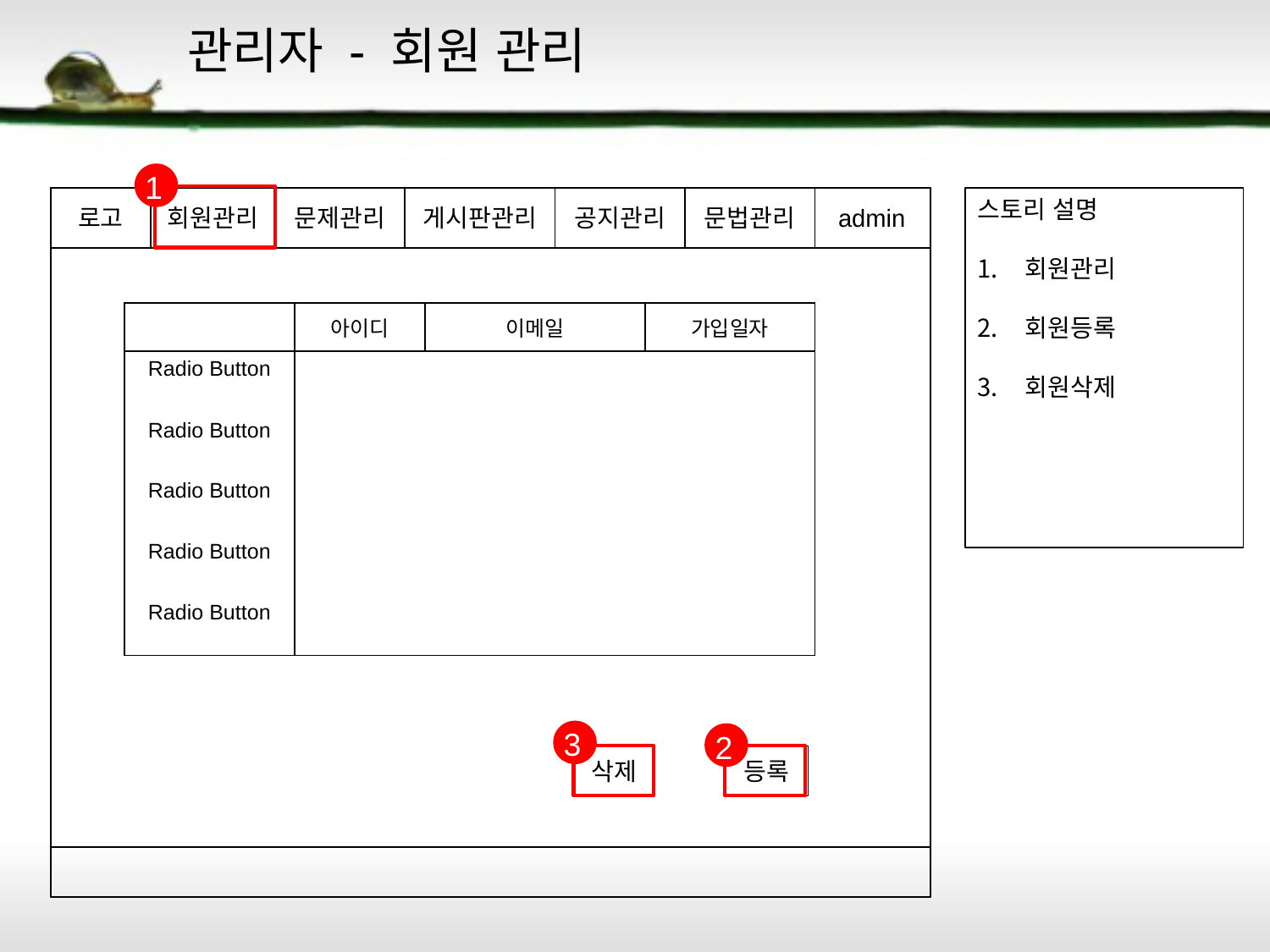

관리자 - 회원 관리
1

로고
회원관리
문제관리
게시판관리
공지관리
admin

문법관리
등록
삭제
스토리 설명

회원관리

회원등록

회원삭제

|  | 아이디 | 이메일 | 가입일자 |
| --- | --- | --- | --- |
| Radio Button |  |  |  |
| Radio Button |  |  |  |
| Radio Button |  |  |  |
| Radio Button |  |  |  |
| Radio Button |  |  |  |
3

2